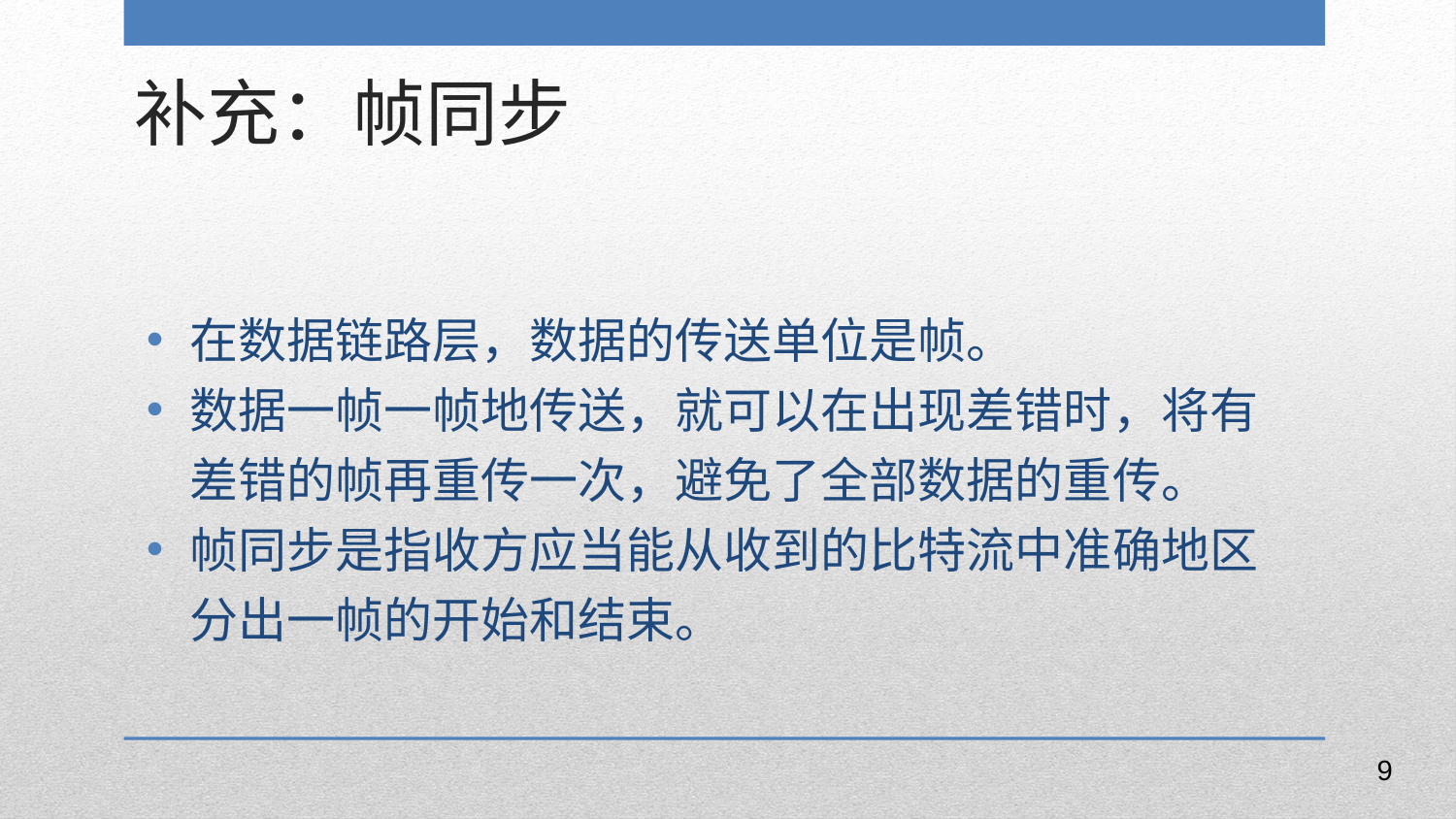

补充：帧同步
在数据链路层，数据的传送单位是帧。
数据一帧一帧地传送，就可以在出现差错时，将有差错的帧再重传一次，避免了全部数据的重传。
帧同步是指收方应当能从收到的比特流中准确地区分出一帧的开始和结束。
9